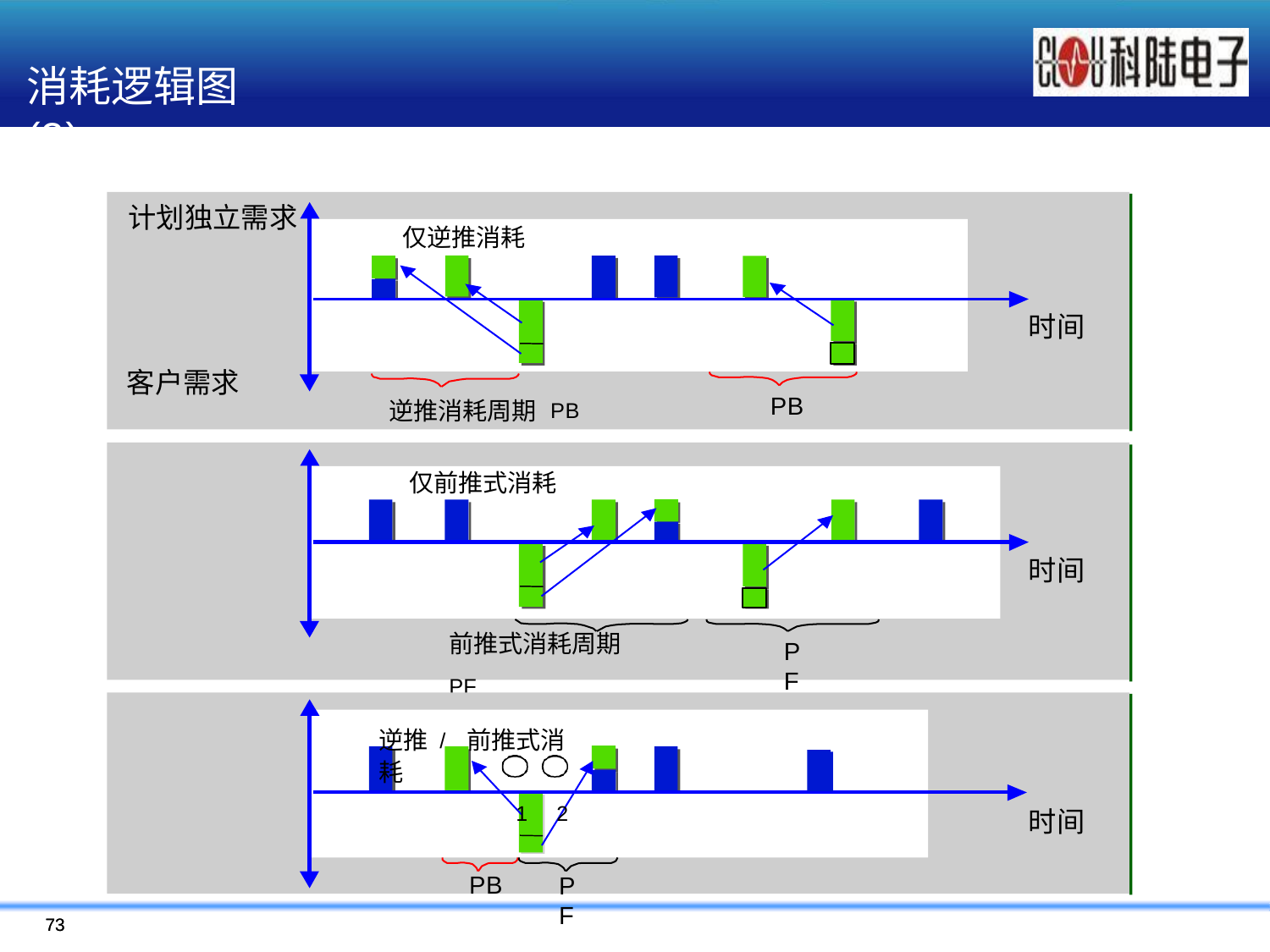

# 消耗逻辑图(2)

计划独立需求

仅逆推消耗

时间

客户需求

逆推消耗周期 PB
PB

仅前推式消耗

时间

前推式消耗周期 PF
PF

逆推 / 前推式消耗
1	2

时间

R

PB
PF

73
73